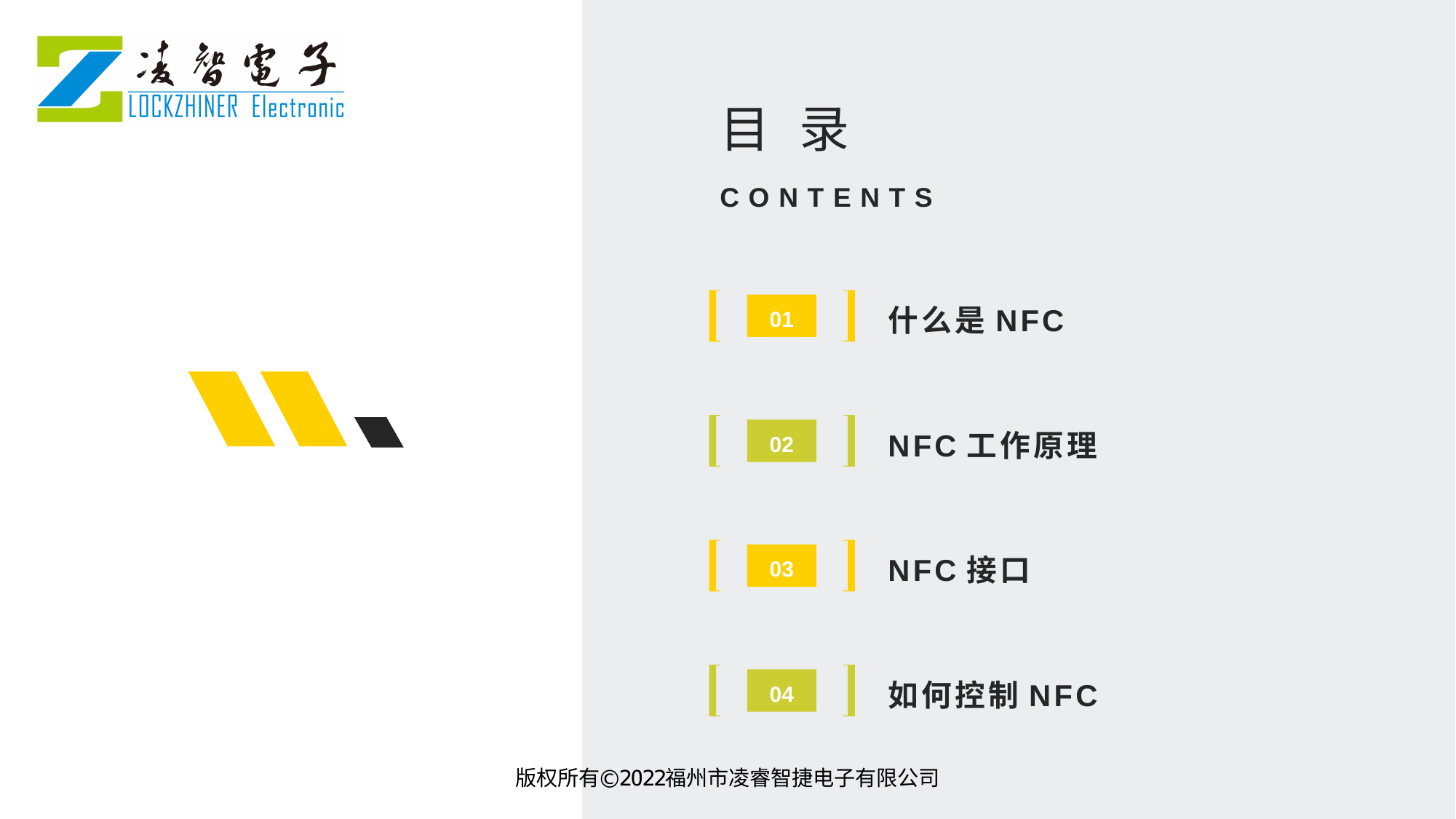

目 录
CONTENTS
什么是NFC

01
NFC工作原理

02
NFC接口

03
如何控制NFC

04
版权所有©2022福州市凌睿智捷电子有限公司
2